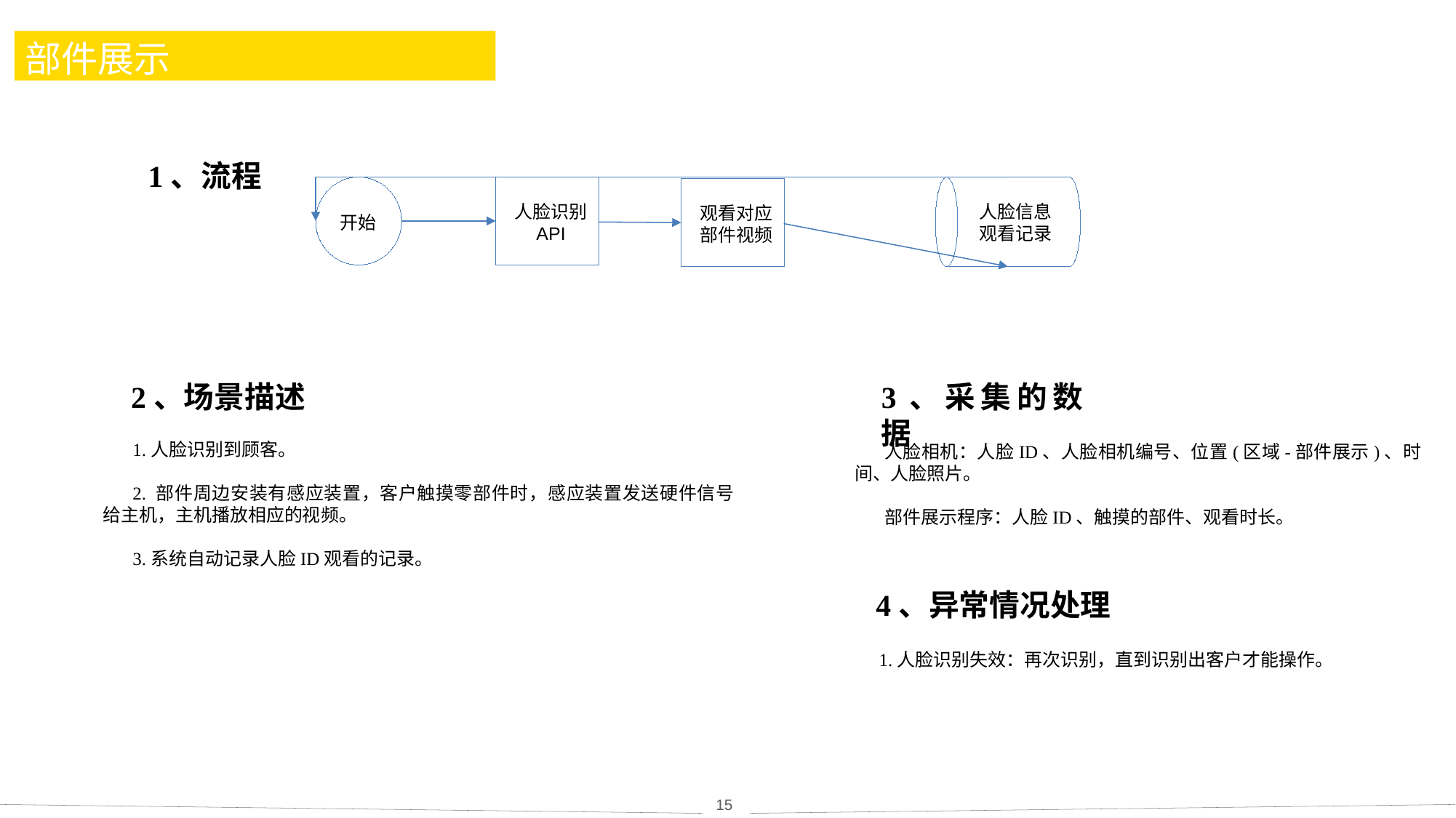

# 部件展示
1、流程

开始

人脸识别
API

人脸信息
观看记录

观看对应
部件视频
2、场景描述
3、采集的数据
1.人脸识别到顾客。

2. 部件周边安装有感应装置，客户触摸零部件时，感应装置发送硬件信号给主机，主机播放相应的视频。

3.系统自动记录人脸ID观看的记录。

人脸相机：人脸ID、人脸相机编号、位置(区域-部件展示)、时间、人脸照片。

部件展示程序：人脸ID、触摸的部件、观看时长。
4、异常情况处理
1.人脸识别失效：再次识别，直到识别出客户才能操作。